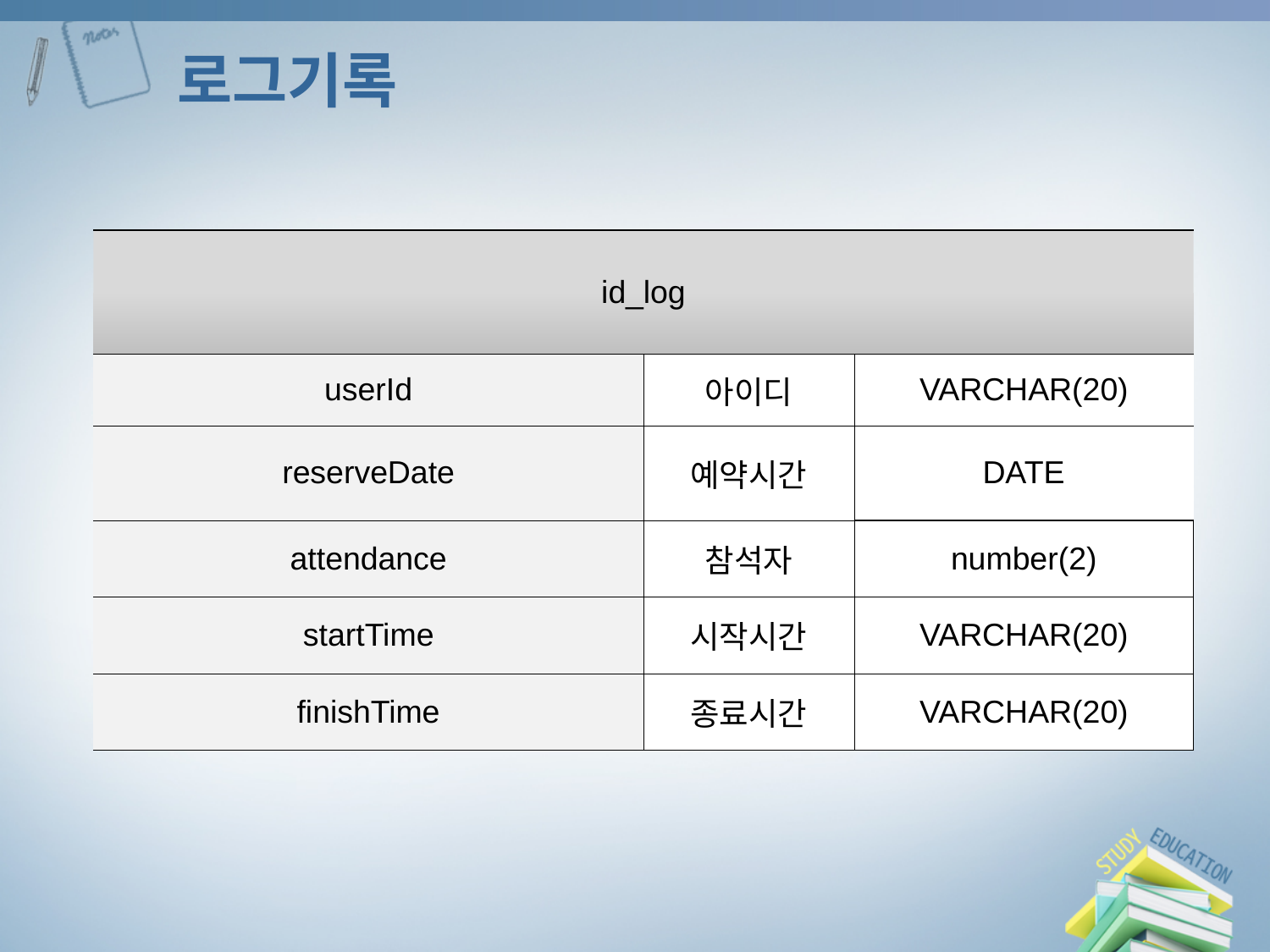

# 로그기록
| id\_log |  |  |
| --- | --- | --- |
| userId | 아이디 | VARCHAR(20) |
| reserveDate | 예약시간 | DATE |
| attendance | 참석자 | number(2) |
| startTime | 시작시간 | VARCHAR(20) |
| finishTime | 종료시간 | VARCHAR(20) |